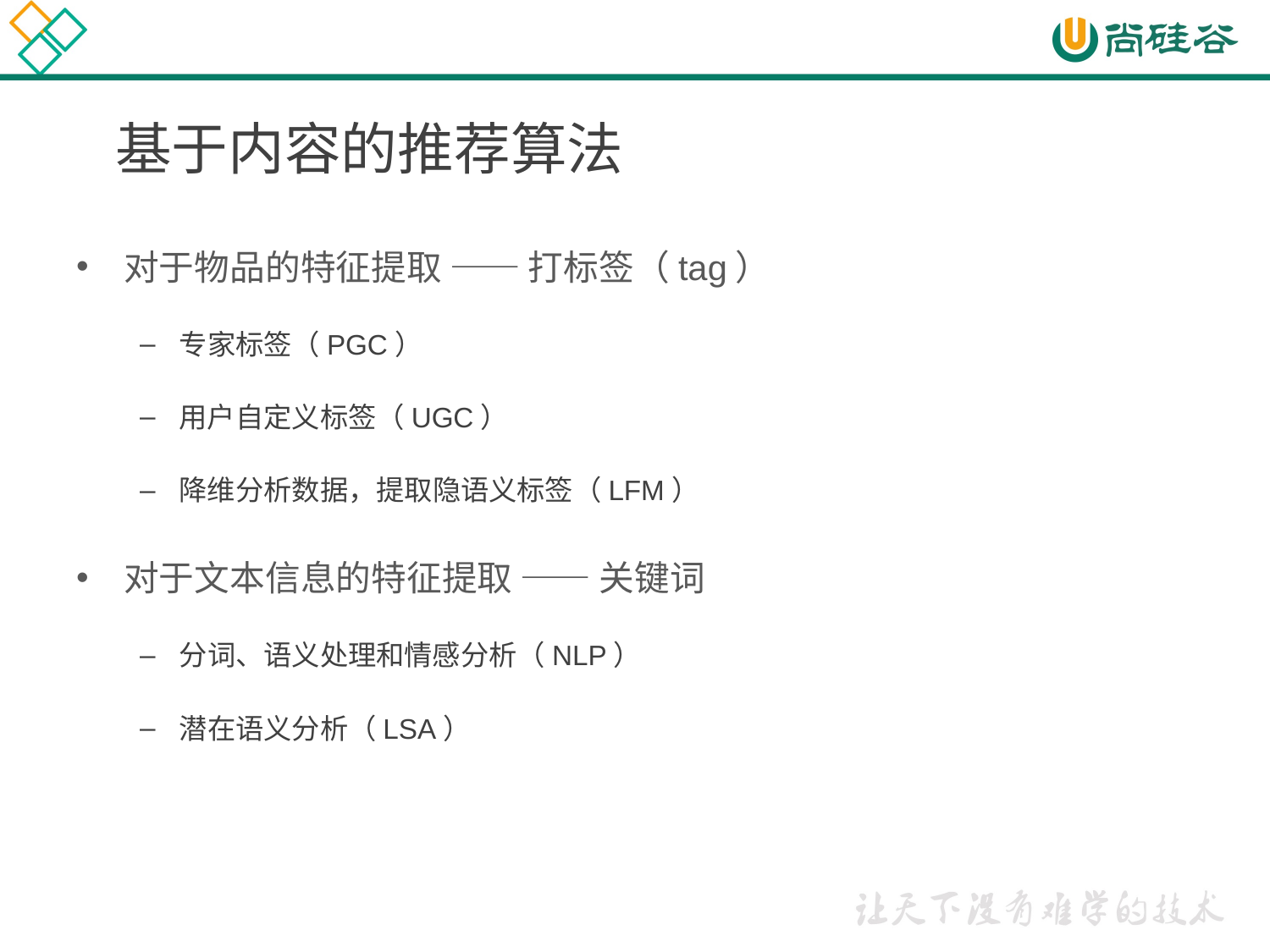

# 基于内容的推荐算法
对于物品的特征提取 —— 打标签（tag）
专家标签（PGC）
用户自定义标签（UGC）
降维分析数据，提取隐语义标签（LFM）
对于文本信息的特征提取 —— 关键词
分词、语义处理和情感分析（NLP）
潜在语义分析（LSA）